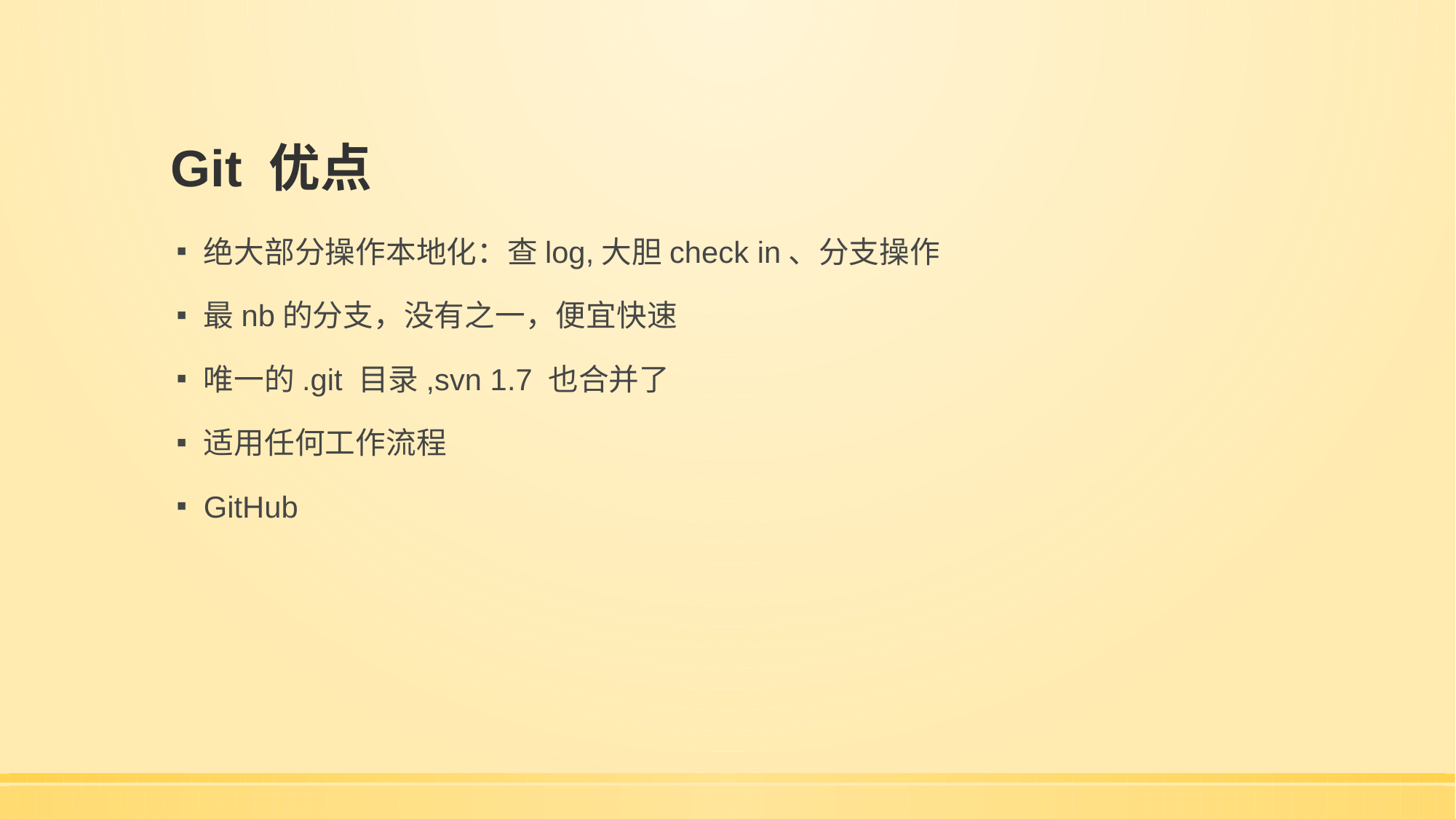

# Git 优点
绝大部分操作本地化：查log,大胆check in、分支操作
最nb的分支，没有之一，便宜快速
唯一的.git 目录,svn 1.7 也合并了
适用任何工作流程
GitHub